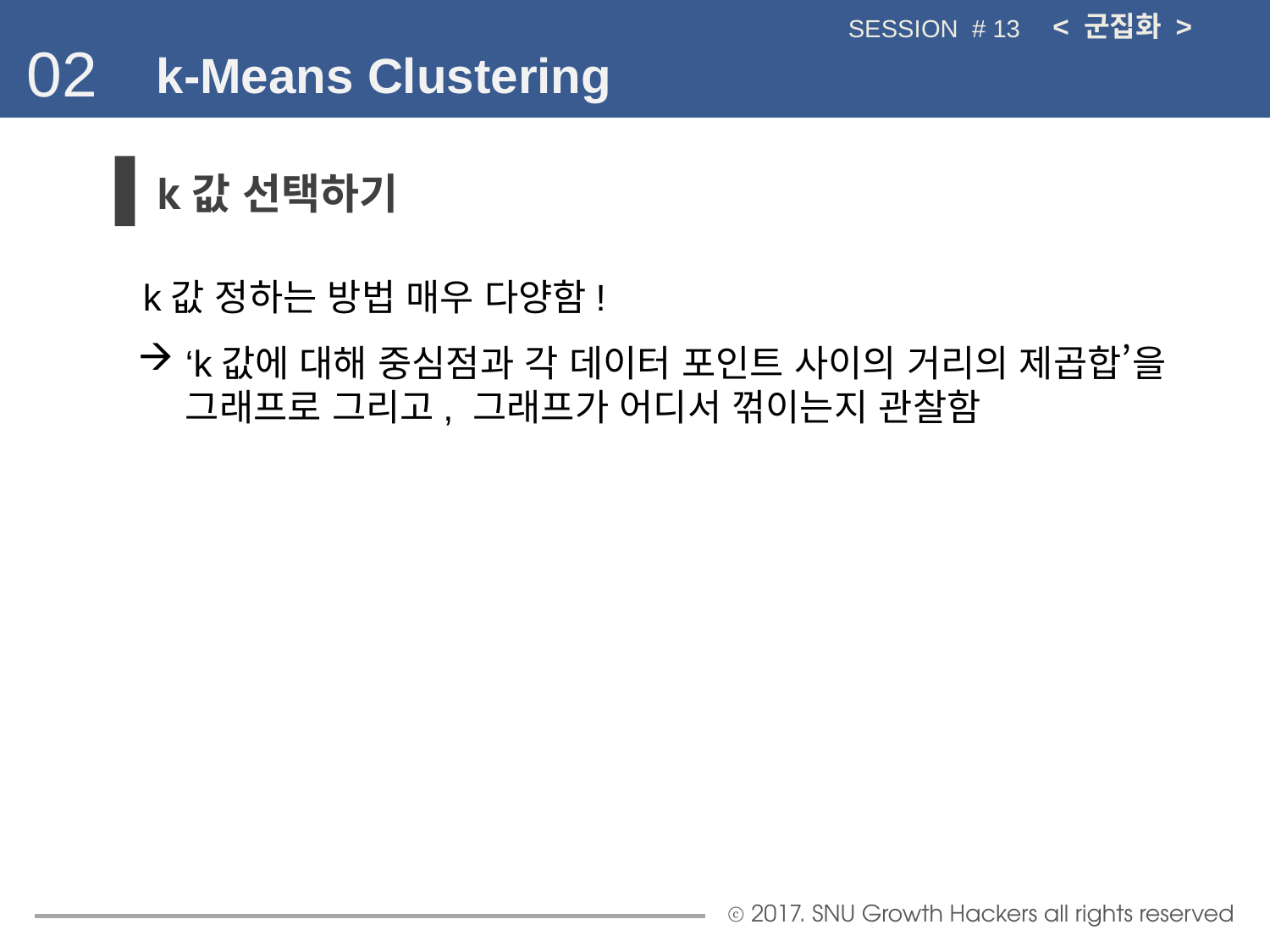

< 군집화 >
SESSION  # 13
02
k-Means Clustering

k값 선택하기
k값 정하는 방법 매우 다양함!
‘k값에 대해 중심점과 각 데이터 포인트 사이의 거리의 제곱합’을 그래프로 그리고, 그래프가 어디서 꺾이는지 관찰함
ⓒ 2017. SNU Growth Hackers all rights reserved